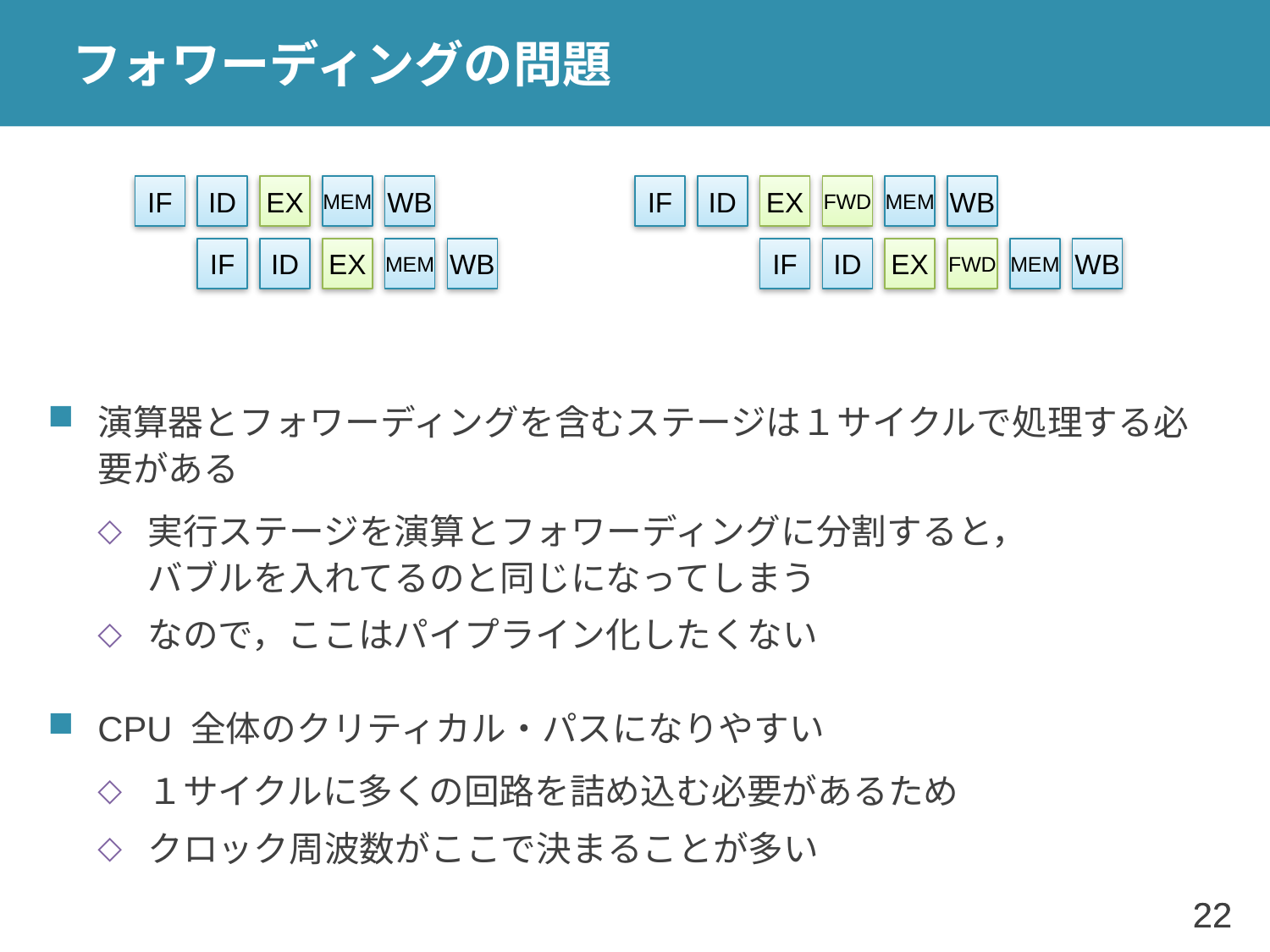

# フォワーディングの問題
IF
ID
EX
MEM
WB
IF
ID
EX
FWD
MEM
WB
IF
ID
EX
MEM
WB
IF
ID
EX
FWD
MEM
WB
演算器とフォワーディングを含むステージは１サイクルで処理する必要がある
実行ステージを演算とフォワーディングに分割すると，
バブルを入れてるのと同じになってしまう
なので，ここはパイプライン化したくない
CPU 全体のクリティカル・パスになりやすい
１サイクルに多くの回路を詰め込む必要があるため
クロック周波数がここで決まることが多い